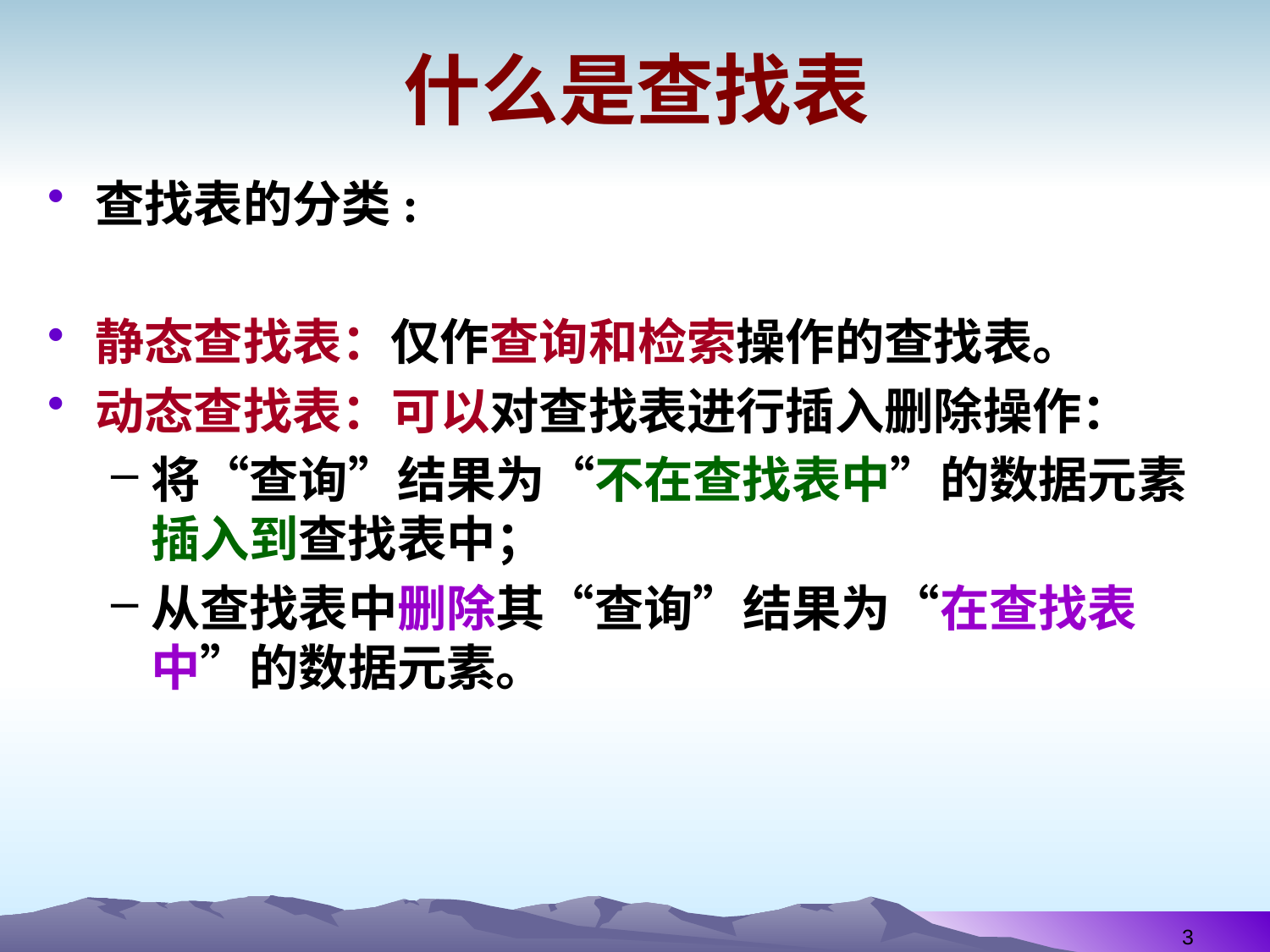

# 什么是查找表
查找表的分类:

静态查找表：仅作查询和检索操作的查找表。
动态查找表：可以对查找表进行插入删除操作：
将“查询”结果为“不在查找表中”的数据元素插入到查找表中；
从查找表中删除其“查询”结果为“在查找表中”的数据元素。

3